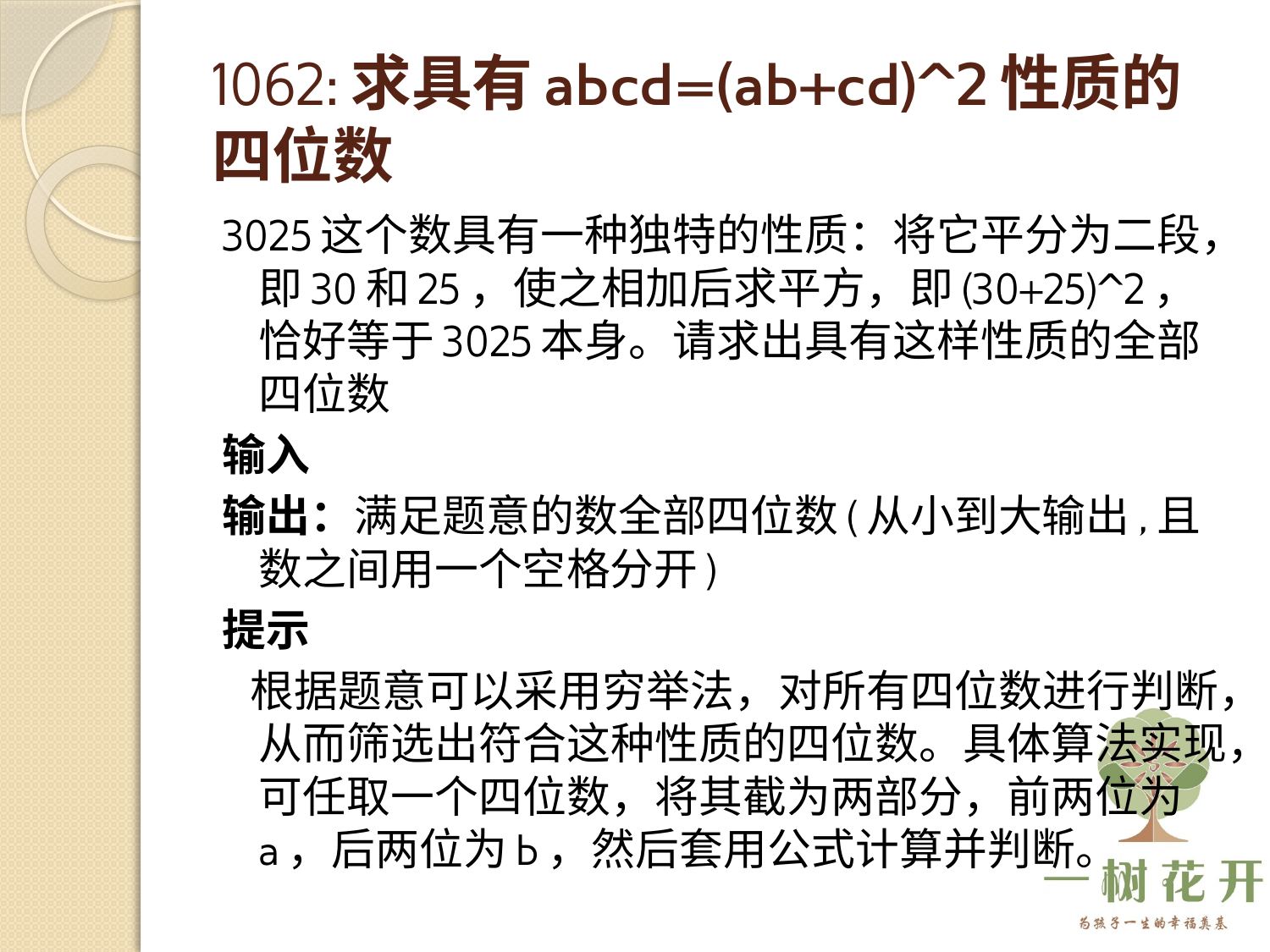

# 1062:求具有abcd=(ab+cd)^2性质的四位数
3025这个数具有一种独特的性质：将它平分为二段，即30和25，使之相加后求平方，即(30+25)^2，恰好等于3025本身。请求出具有这样性质的全部四位数
输入
输出：满足题意的数全部四位数(从小到大输出,且数之间用一个空格分开)
提示
  根据题意可以采用穷举法，对所有四位数进行判断，从而筛选出符合这种性质的四位数。具体算法实现，可任取一个四位数，将其截为两部分，前两位为a，后两位为b，然后套用公式计算并判断。